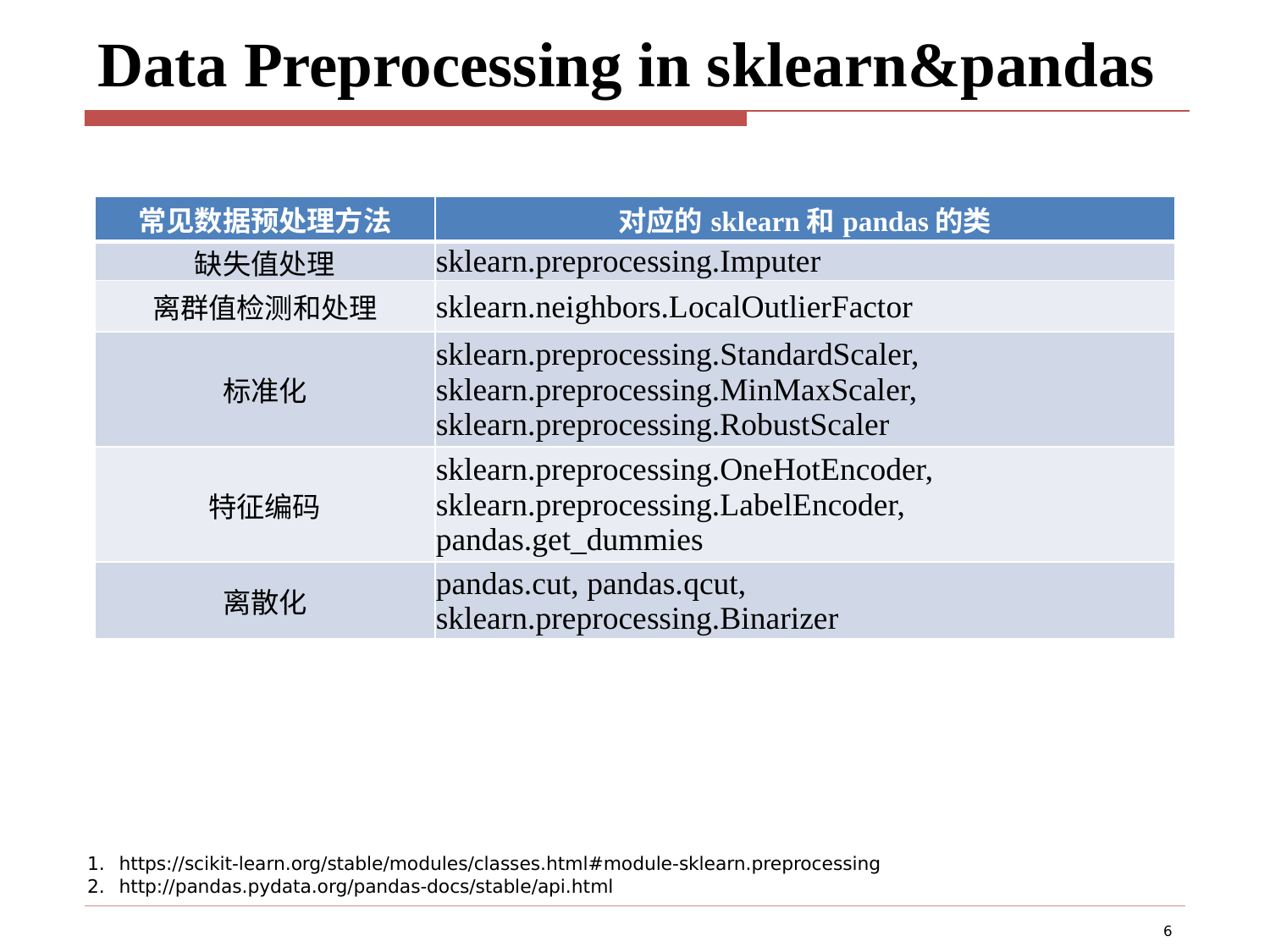

# Data Preprocessing in sklearn&pandas
| 常见数据预处理方法 | 对应的sklearn和pandas的类 |
| --- | --- |
| 缺失值处理 | sklearn.preprocessing.Imputer |
| 离群值检测和处理 | sklearn.neighbors.LocalOutlierFactor |
| 标准化 | sklearn.preprocessing.StandardScaler, sklearn.preprocessing.MinMaxScaler, sklearn.preprocessing.RobustScaler |
| 特征编码 | sklearn.preprocessing.OneHotEncoder, sklearn.preprocessing.LabelEncoder, pandas.get\_dummies |
| 离散化 | pandas.cut, pandas.qcut, sklearn.preprocessing.Binarizer |
https://scikit-learn.org/stable/modules/classes.html#module-sklearn.preprocessing
http://pandas.pydata.org/pandas-docs/stable/api.html

6